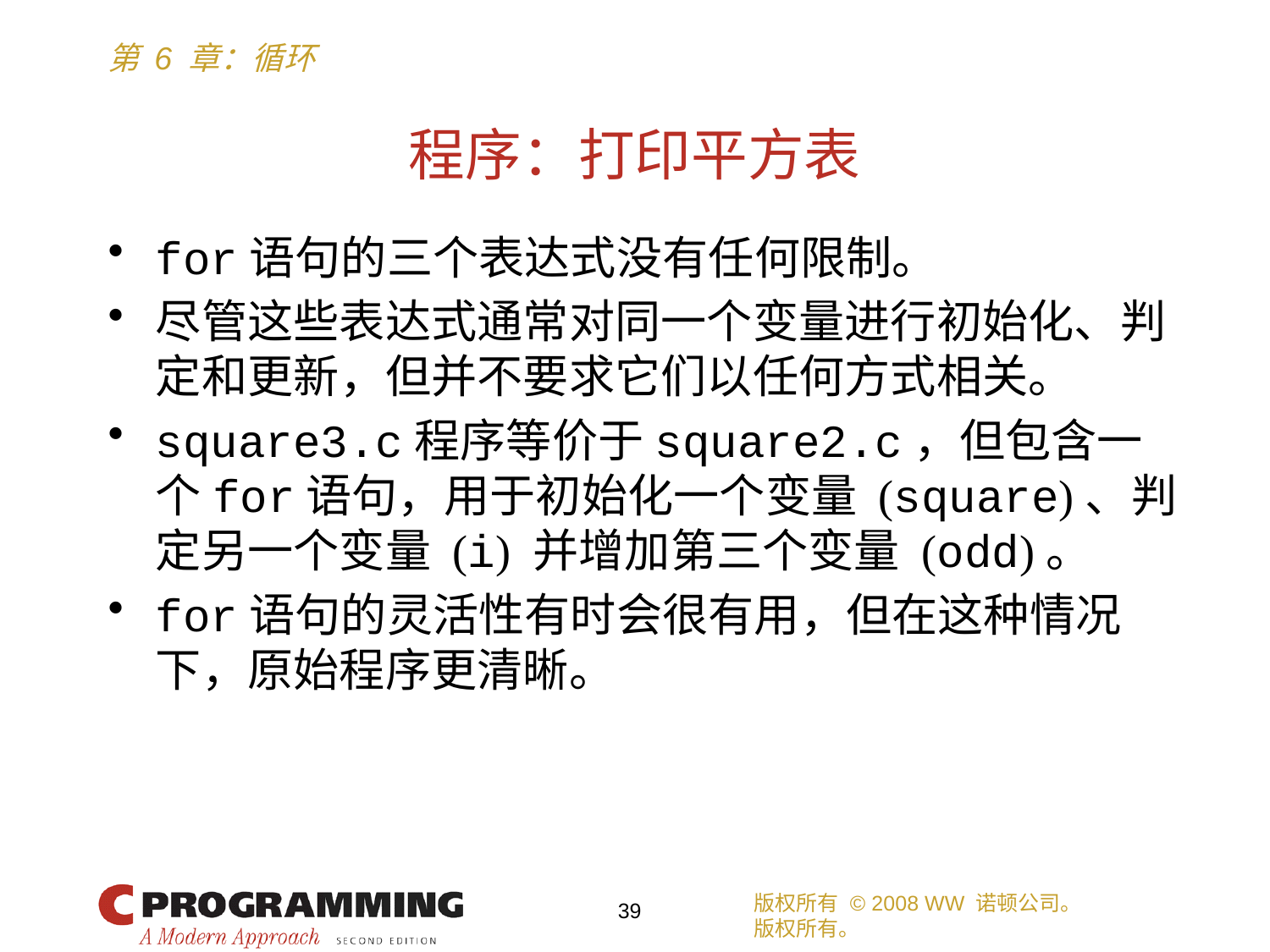

# 程序：打印平方表
for语句的三个表达式没有任何限制。
尽管这些表达式通常对同一个变量进行初始化、判定和更新，但并不要求它们以任何方式相关。
square3.c程序等价于square2.c，但包含一个for语句，用于初始化一个变量 (square)、判定另一个变量 (i) 并增加第三个变量 (odd)。
for语句的灵活性有时会很有用，但在这种情况下，原始程序更清晰。
版权所有 © 2008 WW 诺顿公司。
版权所有。
39